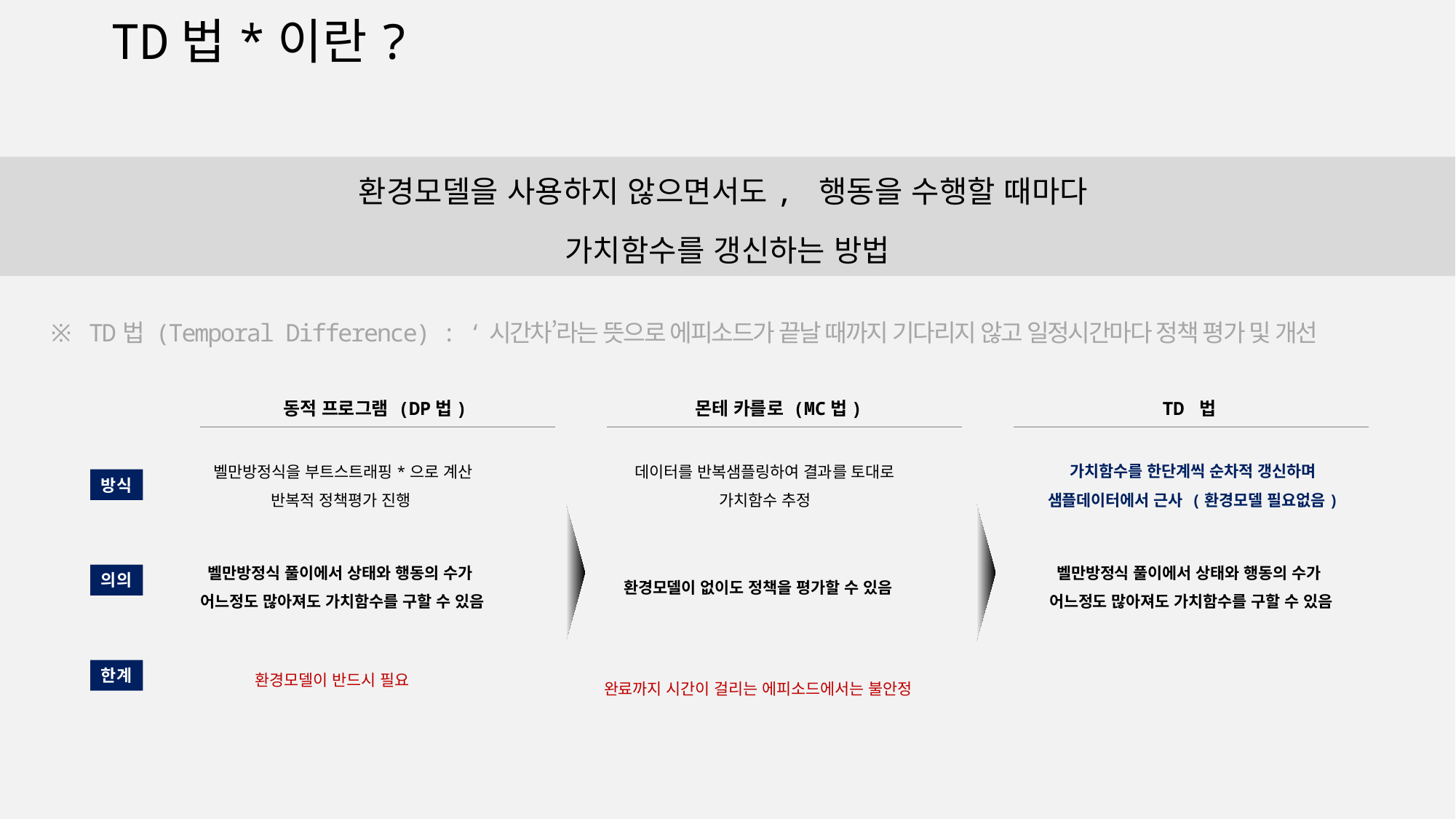

# TD법*이란?
환경모델을 사용하지 않으면서도, 행동을 수행할 때마다
가치함수를 갱신하는 방법
※ TD법 (Temporal Difference) : ‘시간차’라는 뜻으로 에피소드가 끝날 때까지 기다리지 않고 일정시간마다 정책 평가 및 개선
동적 프로그램 (DP법)
몬테 카를로 (MC법)
TD 법
가치함수를 한단계씩 순차적 갱신하며
샘플데이터에서 근사 (환경모델 필요없음)
벨만방정식을 부트스트래핑*으로 계산
반복적 정책평가 진행
데이터를 반복샘플링하여 결과를 토대로
가치함수 추정
방식

벨만방정식 풀이에서 상태와 행동의 수가
어느정도 많아져도 가치함수를 구할 수 있음
벨만방정식 풀이에서 상태와 행동의 수가
어느정도 많아져도 가치함수를 구할 수 있음
환경모델이 없이도 정책을 평가할 수 있음
의의
한계
완료까지 시간이 걸리는 에피소드에서는 불안정
환경모델이 반드시 필요